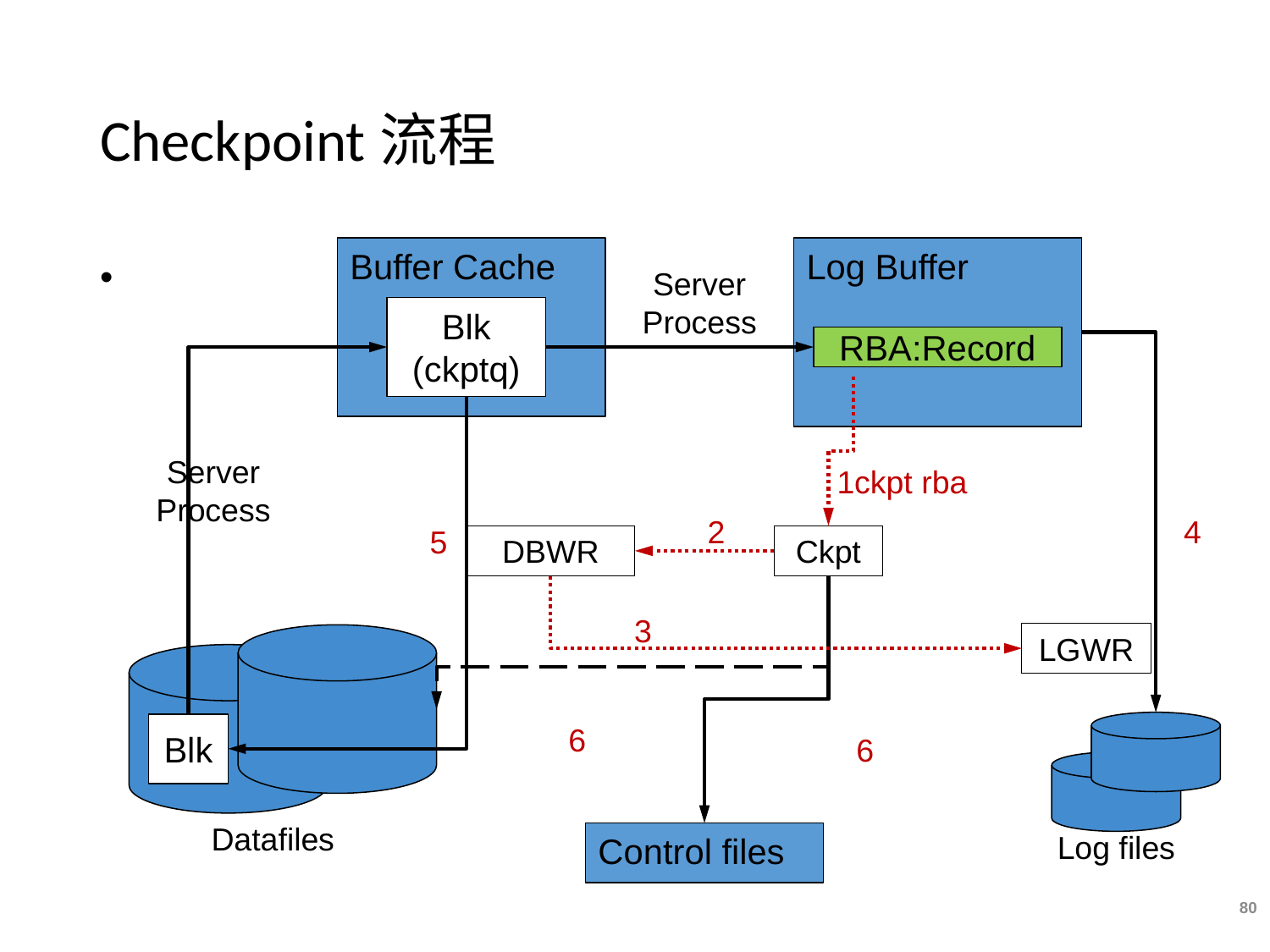

# Checkpoint流程
Buffer Cache
Log Buffer

Server
Process
Blk
(ckptq)
RBA:Record
Server
Process
1ckpt rba
2
4
5
DBWR
Ckpt
3
LGWR

Blk
6
6

Datafiles
Log files
Control files

80